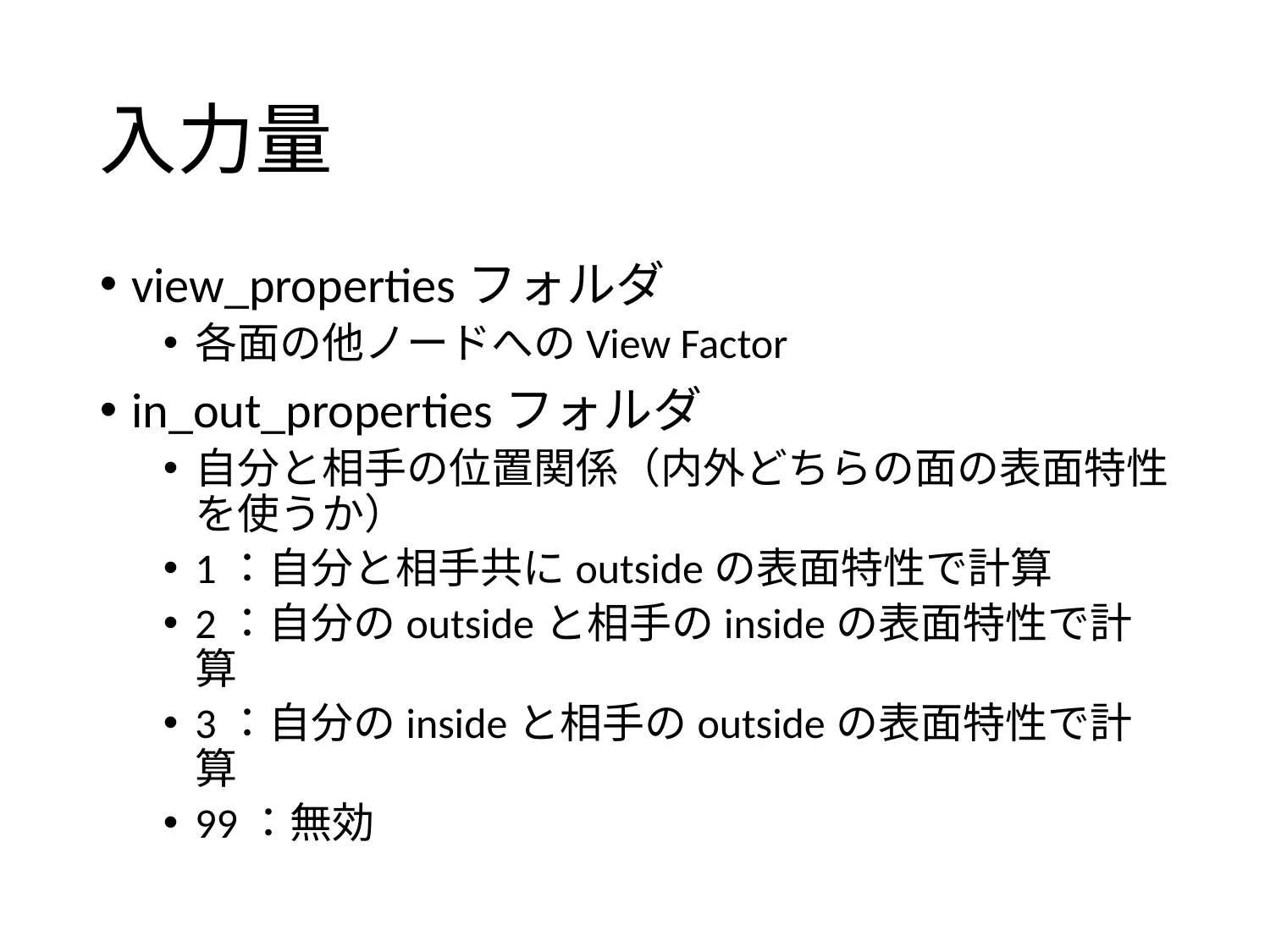

入力量
view_propertiesフォルダ
各面の他ノードへのView Factor
in_out_propertiesフォルダ
自分と相手の位置関係（内外どちらの面の表面特性を使うか）
1：自分と相手共にoutsideの表面特性で計算
2：自分のoutsideと相手のinsideの表面特性で計算
3：自分のinsideと相手のoutsideの表面特性で計算
99：無効